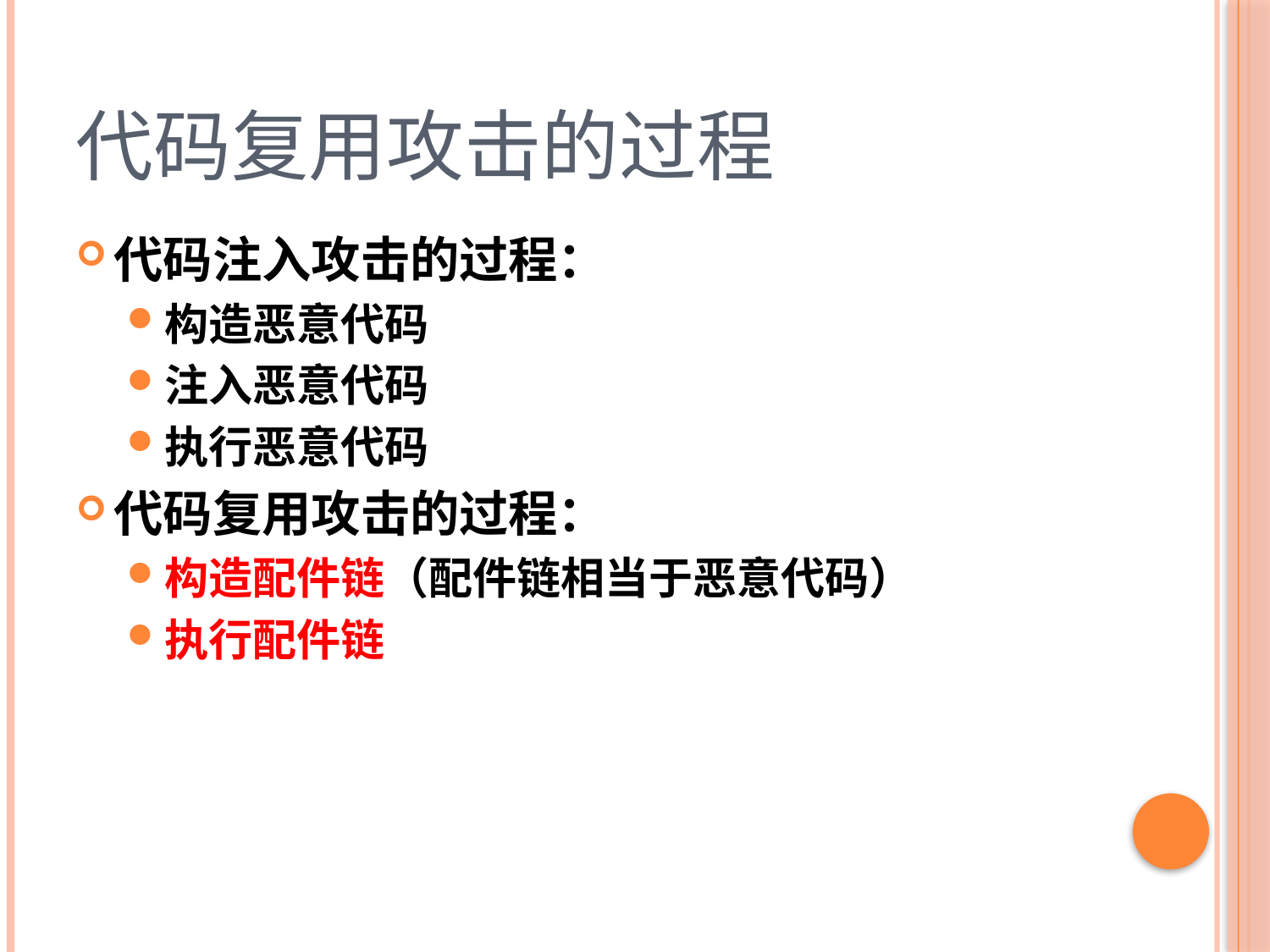

# 代码复用攻击的过程
代码注入攻击的过程：
构造恶意代码
注入恶意代码
执行恶意代码
代码复用攻击的过程：
构造配件链（配件链相当于恶意代码）
执行配件链